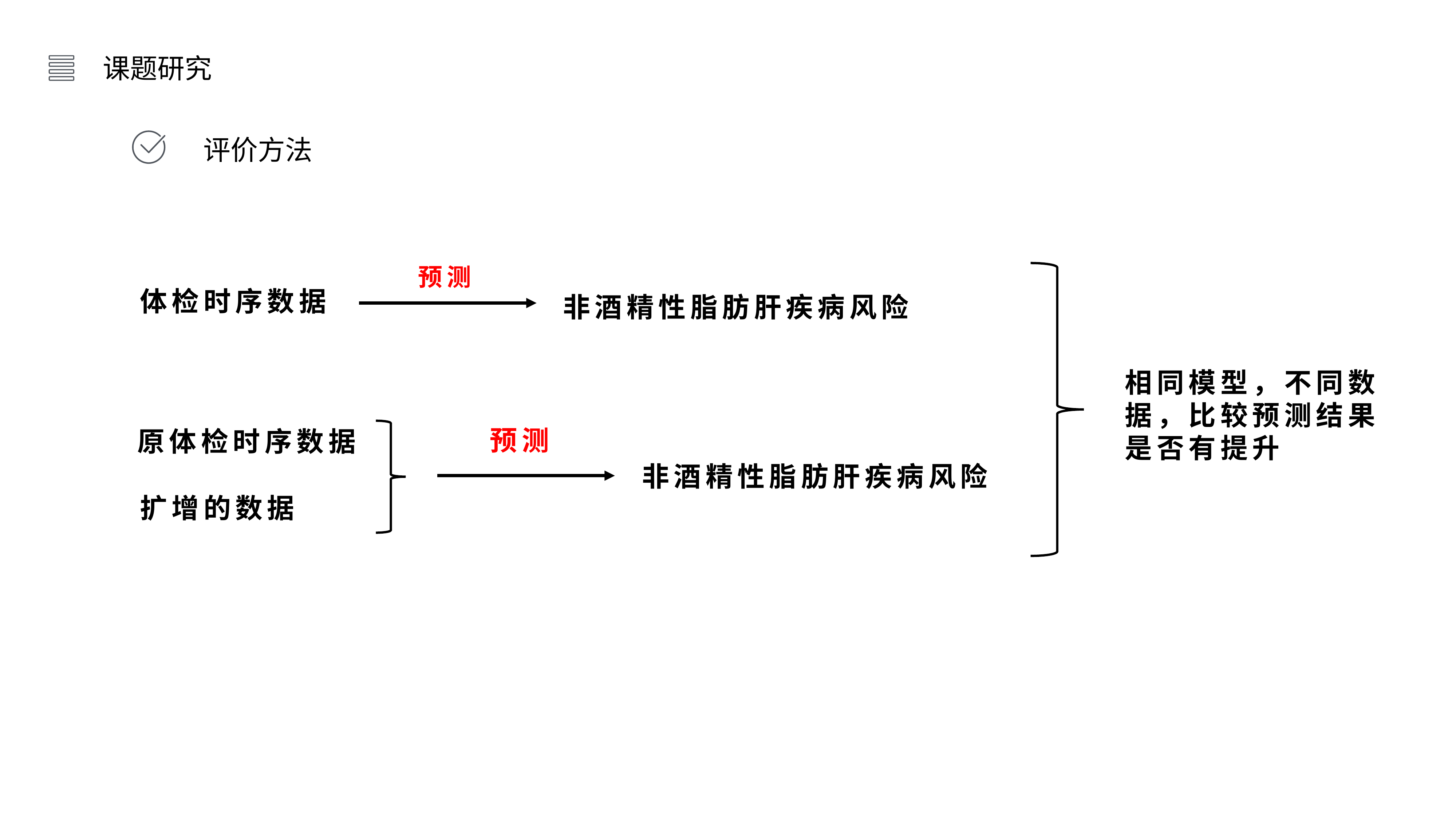

课题研究

评价方法

预测

体检时序数据
非酒精性脂肪肝疾病风险
相同模型，不同数据，比较预测结果是否有提升
预测

原体检时序数据
非酒精性脂肪肝疾病风险
扩增的数据